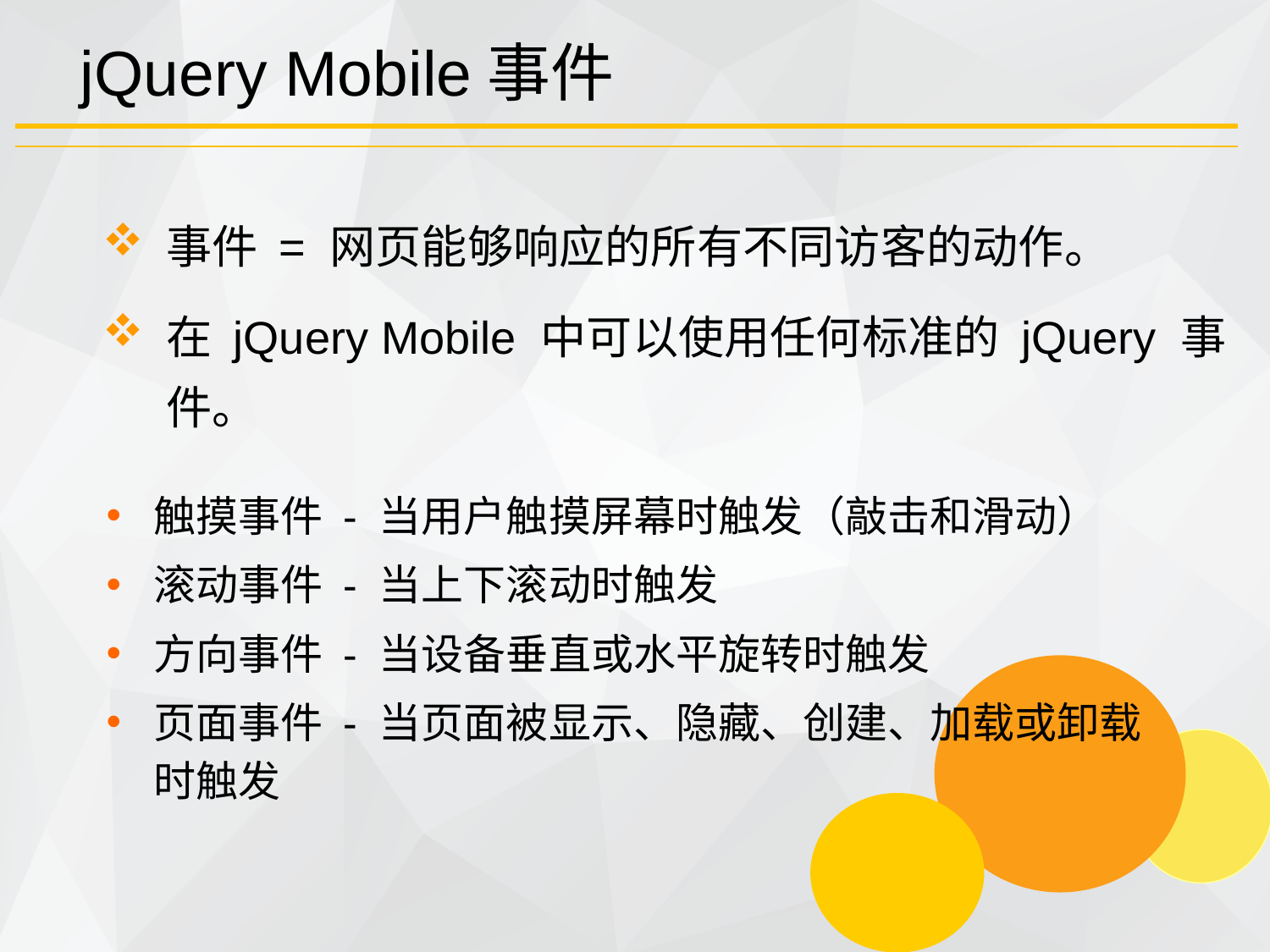

# jQuery Mobile事件
事件 = 网页能够响应的所有不同访客的动作。
在 jQuery Mobile 中可以使用任何标准的 jQuery 事件。
触摸事件 - 当用户触摸屏幕时触发（敲击和滑动）
滚动事件 - 当上下滚动时触发
方向事件 - 当设备垂直或水平旋转时触发
页面事件 - 当页面被显示、隐藏、创建、加载或卸载时触发